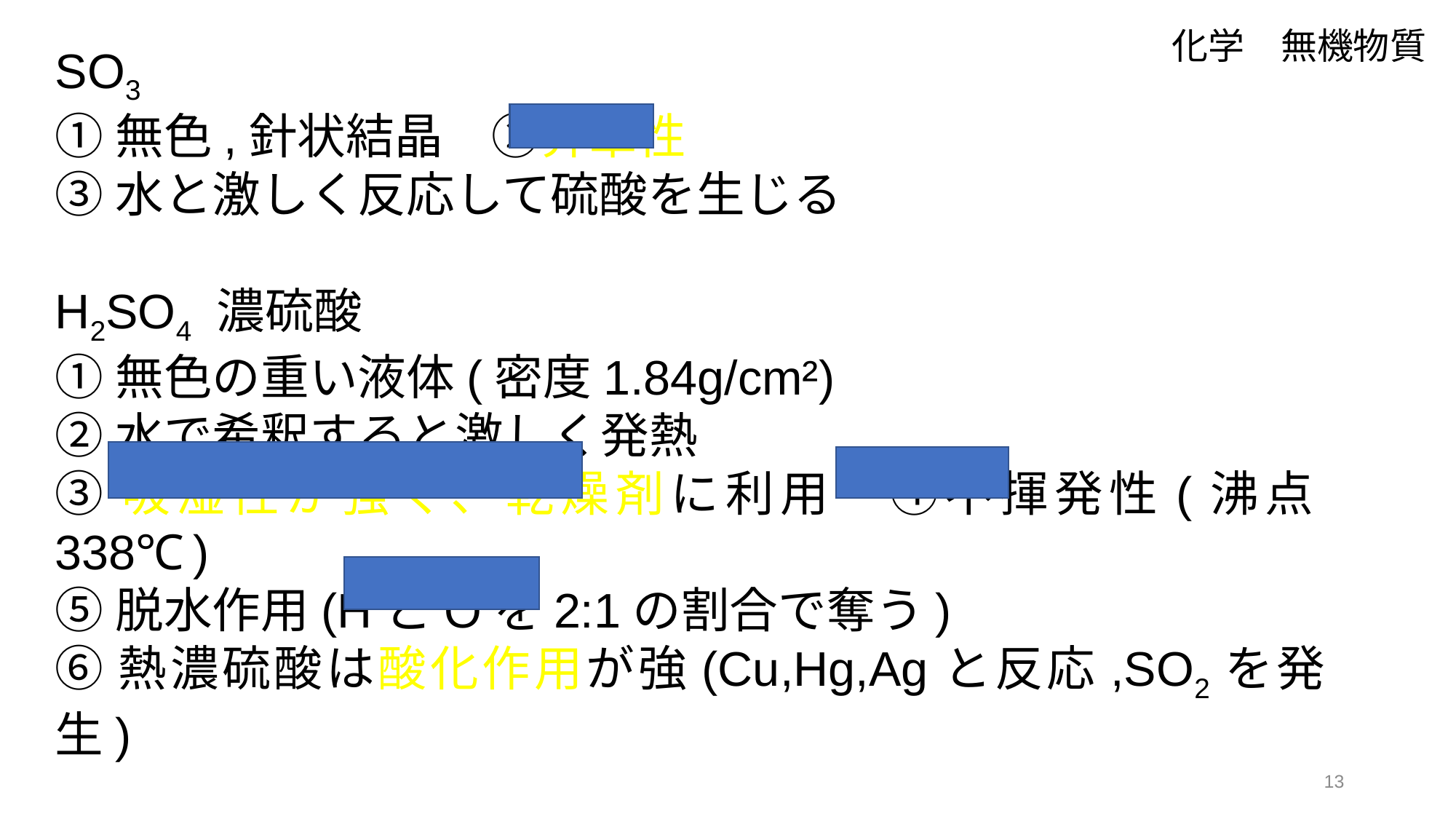

化学　無機物質
SO3
①無色,針状結晶　②昇華性
③水と激しく反応して硫酸を生じる

H2SO4 濃硫酸
①無色の重い液体(密度1.84g/cm²)
②水で希釈すると激しく発熱
③吸湿性が強く、乾燥剤に利用　➃不揮発性(沸点338℃)
⑤脱水作用(HとOを2:1の割合で奪う)
⑥熱濃硫酸は酸化作用が強(Cu,Hg,Agと反応,SO2を発生)

13